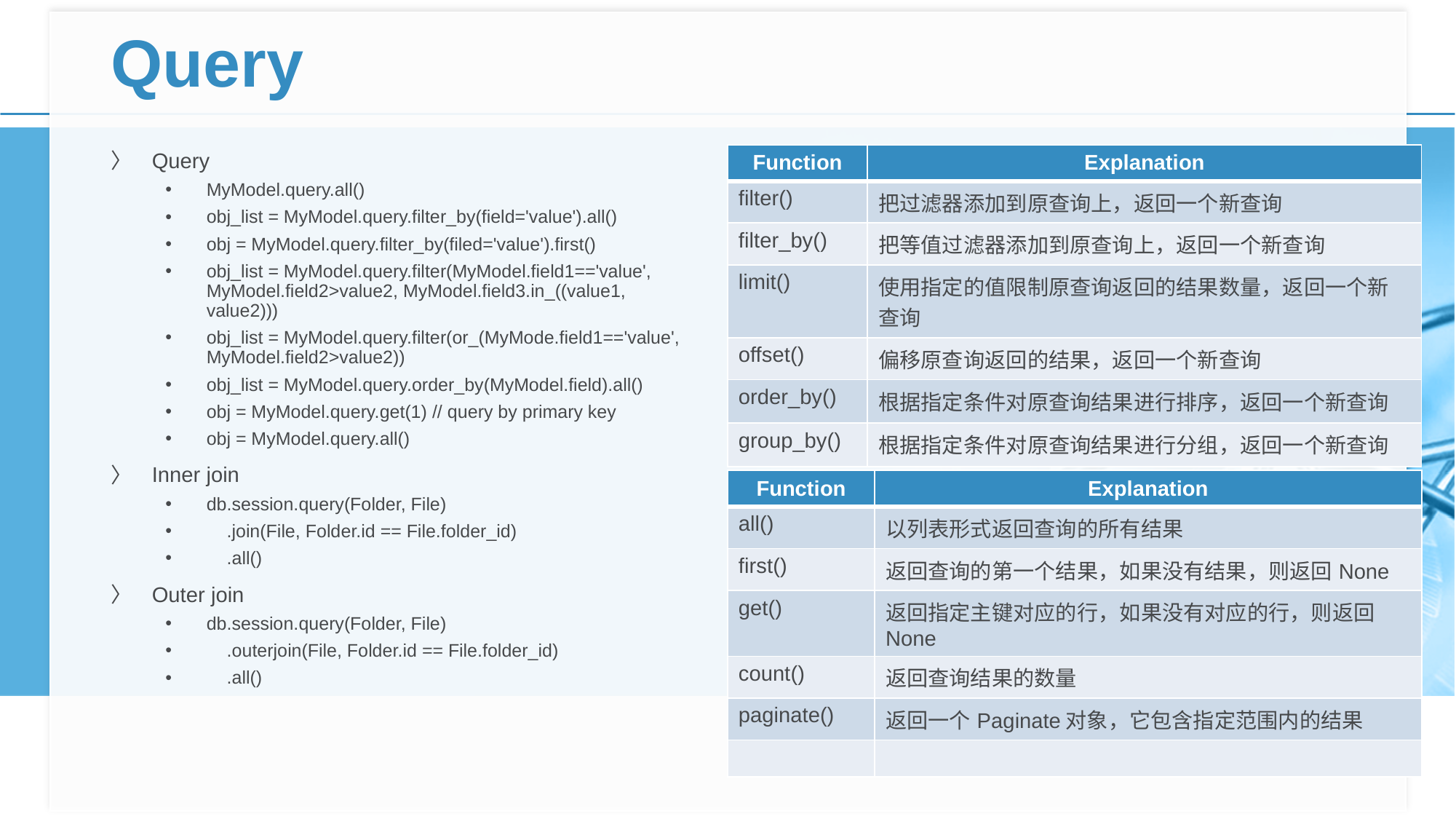

# Query
Query
MyModel.query.all()
obj_list = MyModel.query.filter_by(field='value').all()
obj = MyModel.query.filter_by(filed='value').first()
obj_list = MyModel.query.filter(MyModel.field1=='value', MyModel.field2>value2, MyModel.field3.in_((value1, value2)))
obj_list = MyModel.query.filter(or_(MyMode.field1=='value', MyModel.field2>value2))
obj_list = MyModel.query.order_by(MyModel.field).all()
obj = MyModel.query.get(1) // query by primary key
obj = MyModel.query.all()
Inner join
db.session.query(Folder, File)
    .join(File, Folder.id == File.folder_id)
    .all()
Outer join
db.session.query(Folder, File)
    .outerjoin(File, Folder.id == File.folder_id)
    .all()
| Function | Explanation |
| --- | --- |
| filter() | 把过滤器添加到原查询上，返回一个新查询 |
| filter\_by() | 把等值过滤器添加到原查询上，返回一个新查询 |
| limit() | 使用指定的值限制原查询返回的结果数量，返回一个新查询 |
| offset() | 偏移原查询返回的结果，返回一个新查询 |
| order\_by() | 根据指定条件对原查询结果进行排序，返回一个新查询 |
| group\_by() | 根据指定条件对原查询结果进行分组，返回一个新查询 |
| Function | Explanation |
| --- | --- |
| all() | 以列表形式返回查询的所有结果 |
| first() | 返回查询的第一个结果，如果没有结果，则返回None |
| get() | 返回指定主键对应的行，如果没有对应的行，则返回None |
| count() | 返回查询结果的数量 |
| paginate() | 返回一个Paginate对象，它包含指定范围内的结果 |
|  |  |